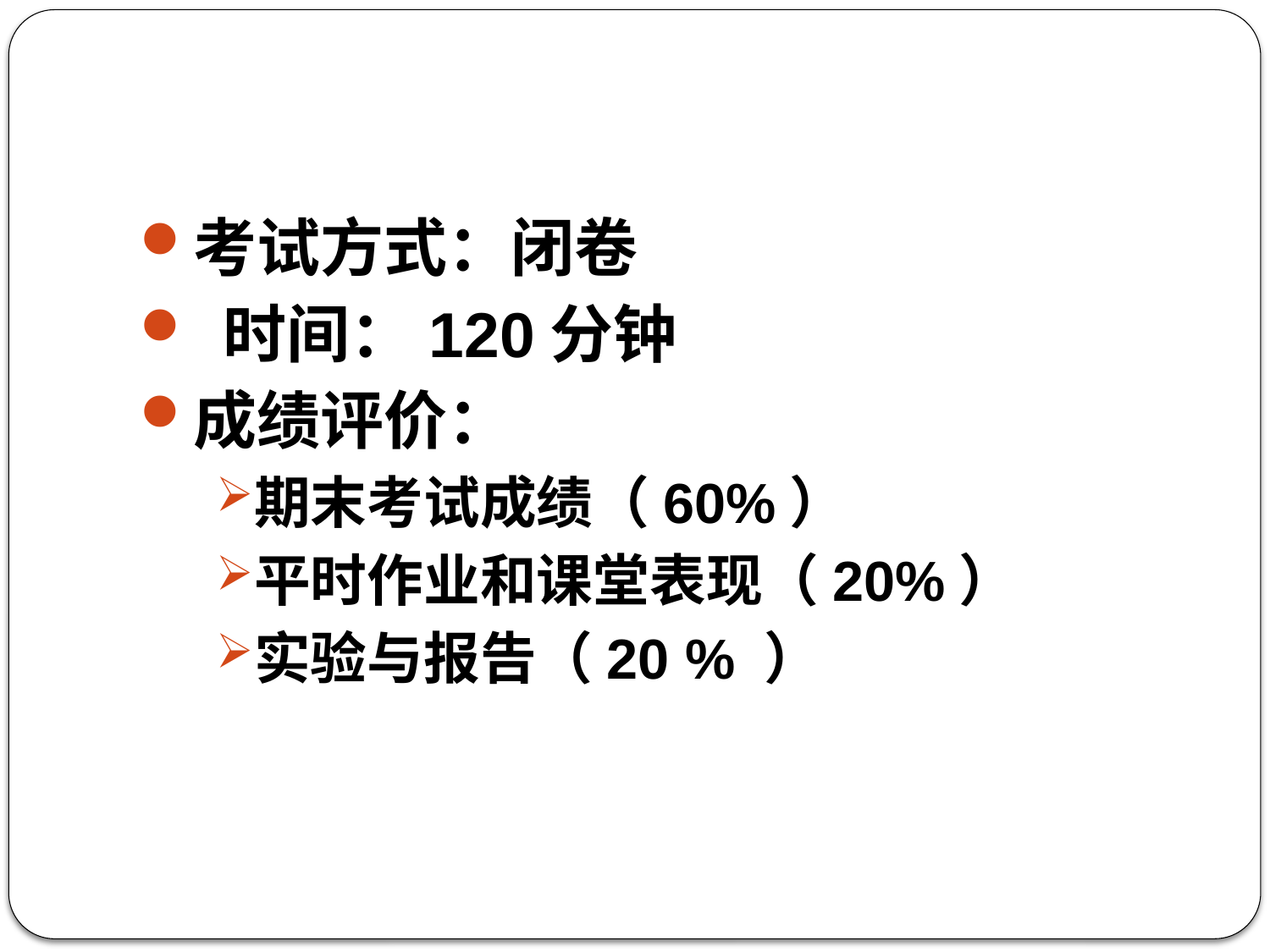

#
考试方式：闭卷
 时间：120分钟
成绩评价：
期末考试成绩（60%）
平时作业和课堂表现（20%）
实验与报告（20 % ）